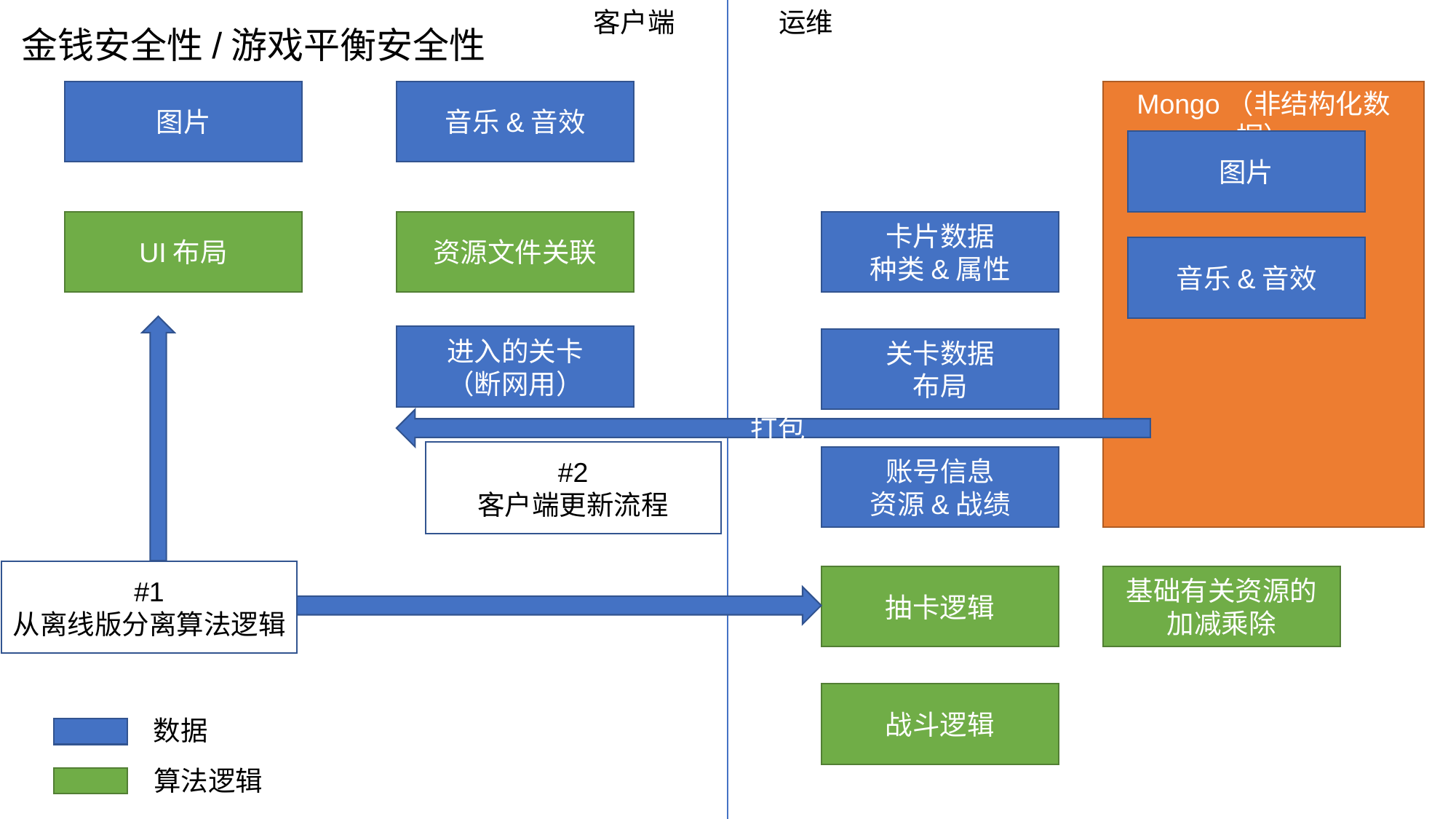

客户端
运维
金钱安全性/游戏平衡安全性
图片
音乐&音效
Mongo（非结构化数据）

图片
UI布局
资源文件关联
卡片数据
种类&属性
音乐&音效

进入的关卡
（断网用）
关卡数据
布局
打包
#2
客户端更新流程
账号信息
资源&战绩
#1
从离线版分离算法逻辑
抽卡逻辑
基础有关资源的加减乘除

战斗逻辑
数据

算法逻辑